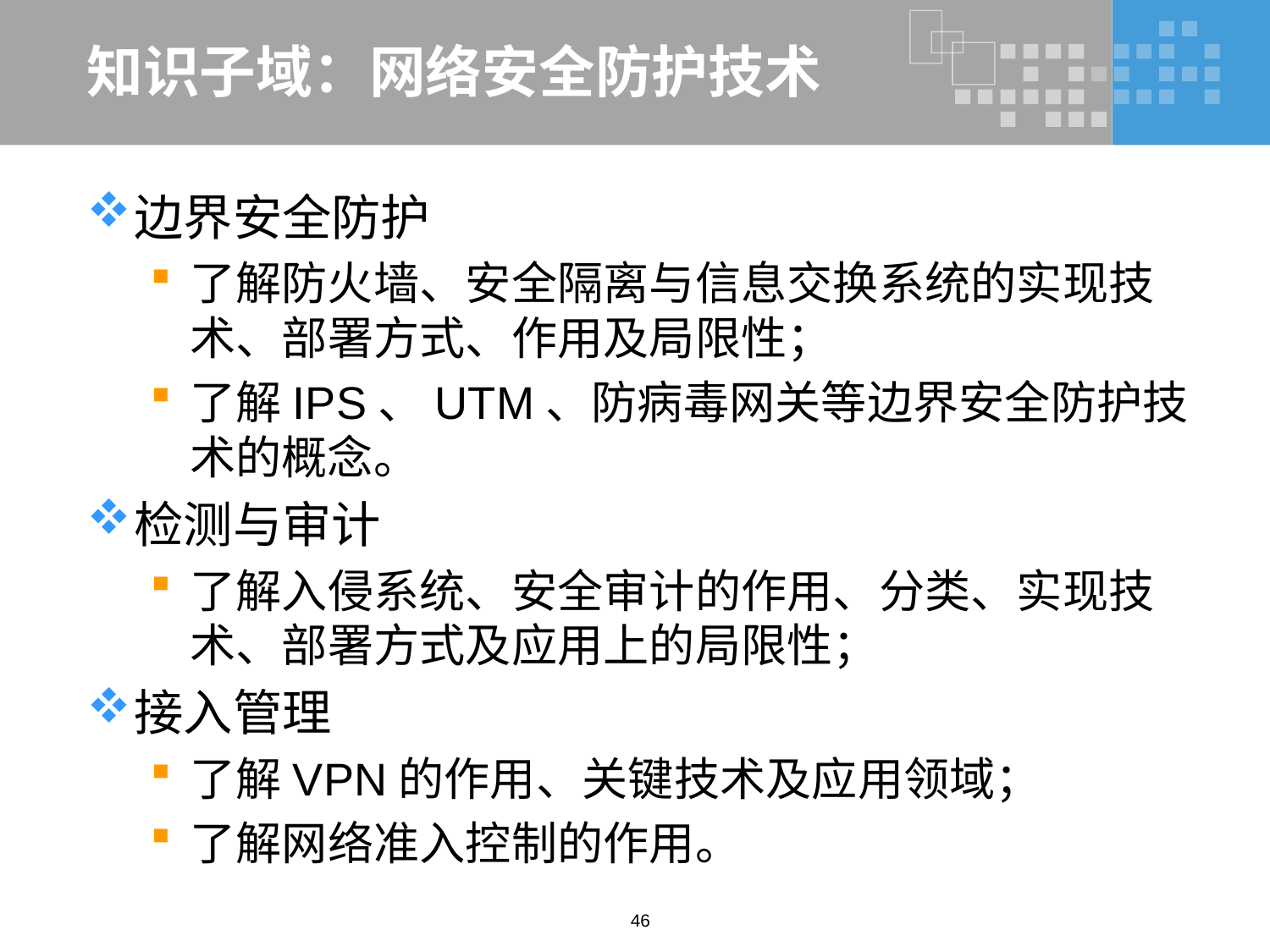

# 知识子域：网络安全防护技术
边界安全防护
了解防火墙、安全隔离与信息交换系统的实现技术、部署方式、作用及局限性；
了解IPS、UTM、防病毒网关等边界安全防护技术的概念。
检测与审计
了解入侵系统、安全审计的作用、分类、实现技术、部署方式及应用上的局限性；
接入管理
了解VPN的作用、关键技术及应用领域；
了解网络准入控制的作用。

46